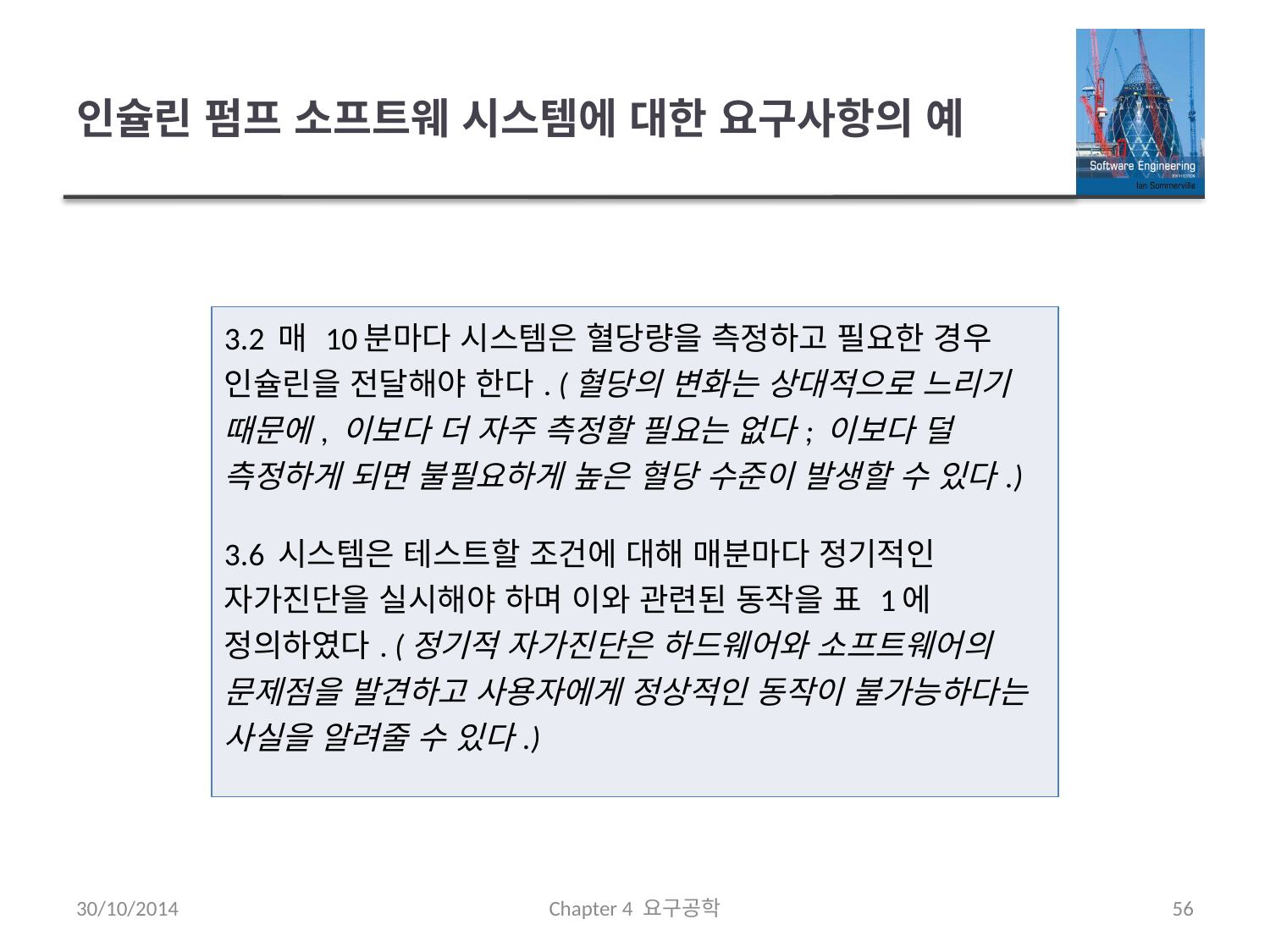

# 인슐린 펌프 소프트웨 시스템에 대한 요구사항의 예
| 3.2 매 10분마다 시스템은 혈당량을 측정하고 필요한 경우 인슐린을 전달해야 한다. (혈당의 변화는 상대적으로 느리기 때문에, 이보다 더 자주 측정할 필요는 없다; 이보다 덜 측정하게 되면 불필요하게 높은 혈당 수준이 발생할 수 있다.) 3.6 시스템은 테스트할 조건에 대해 매분마다 정기적인 자가진단을 실시해야 하며 이와 관련된 동작을 표 1에 정의하였다. (정기적 자가진단은 하드웨어와 소프트웨어의 문제점을 발견하고 사용자에게 정상적인 동작이 불가능하다는 사실을 알려줄 수 있다.) |
| --- |
30/10/2014
Chapter 4 요구공학
56